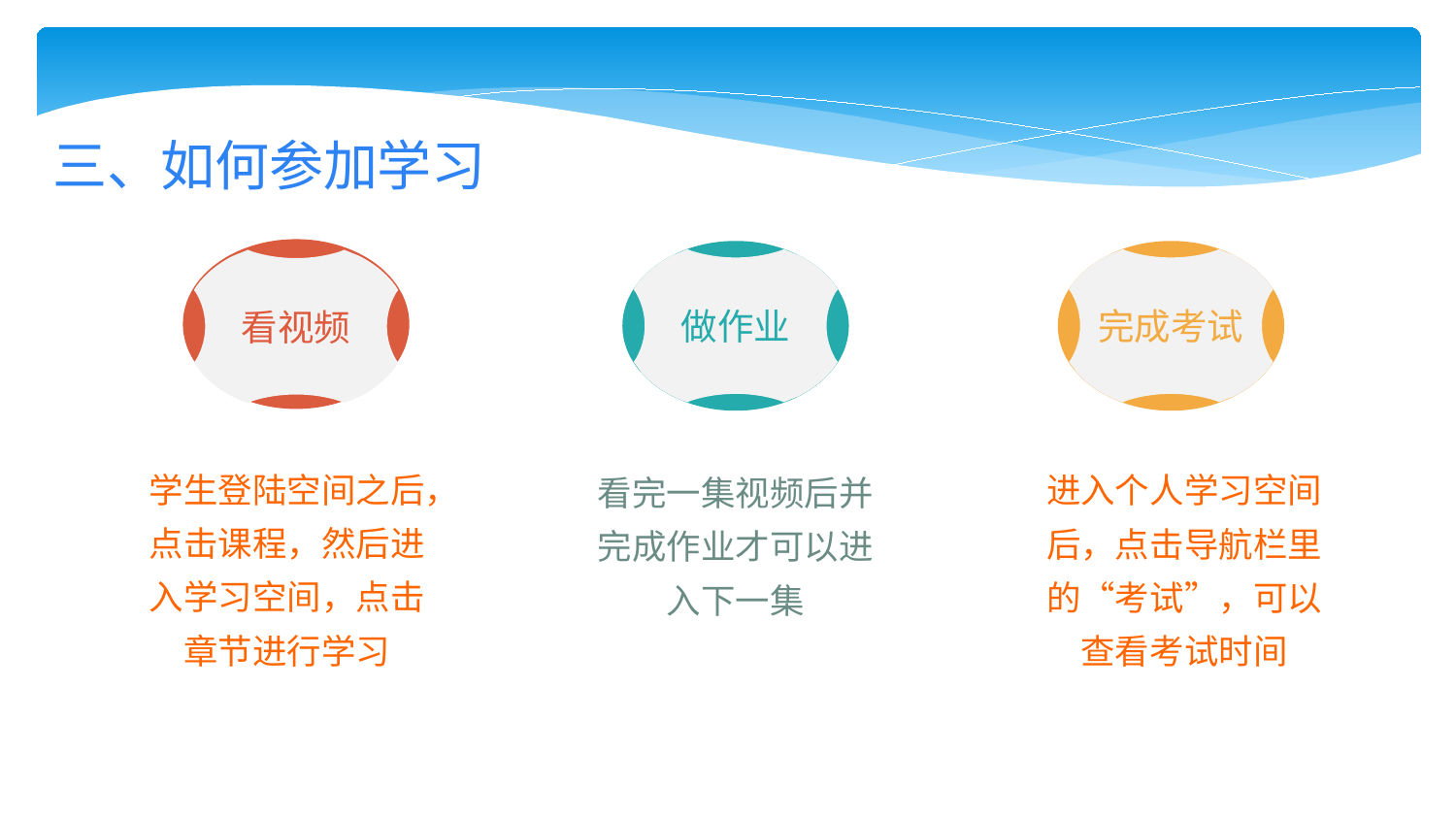

三、如何参加学习

做作业
完成考试
看视频
学生登陆空间之后，点击课程，然后进入学习空间，点击章节进行学习
进入个人学习空间后，点击导航栏里的“考试”，可以查看考试时间
看完一集视频后并完成作业才可以进入下一集